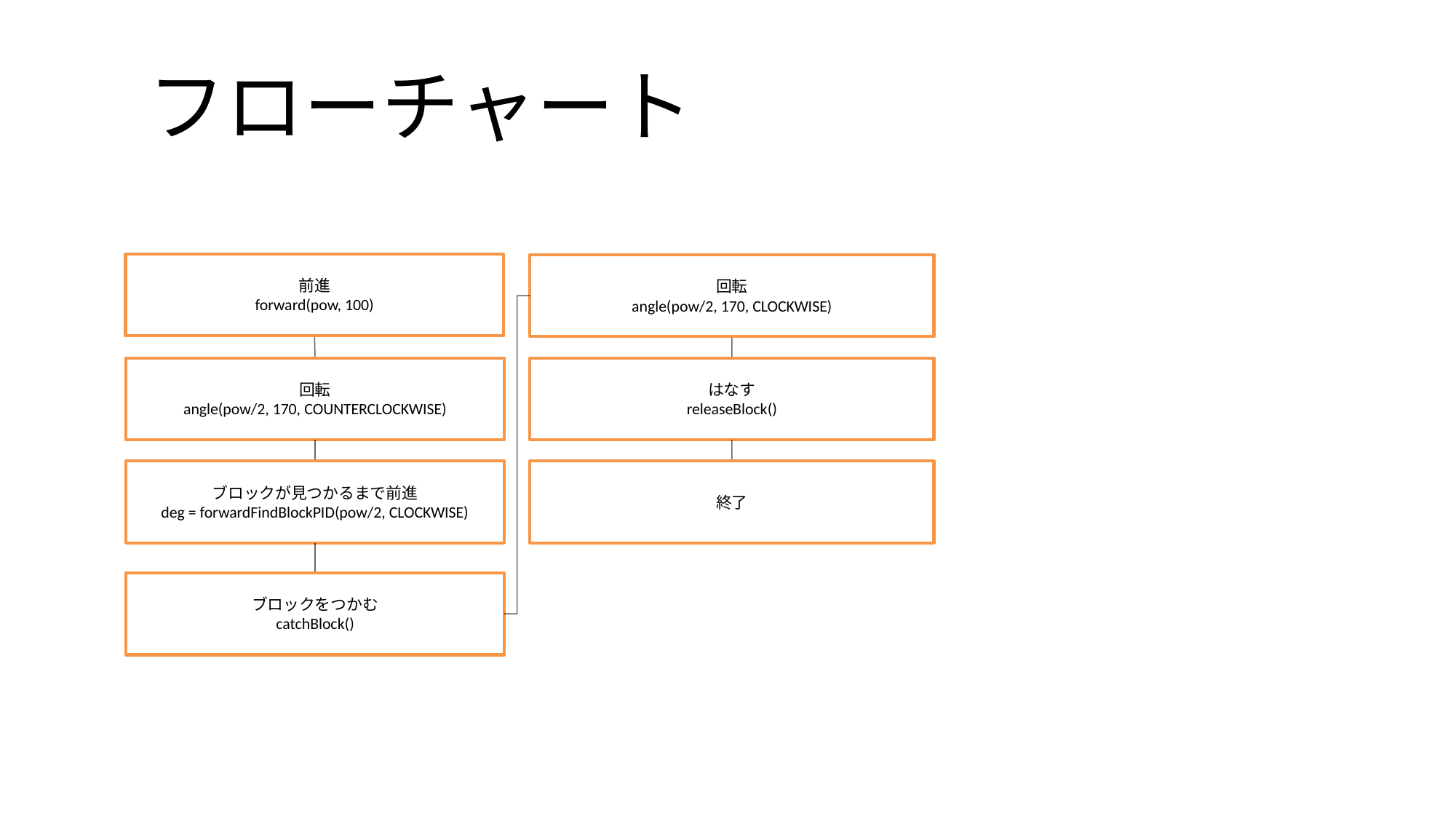

# フローチャート
3つ目
前進
forward(pow, 100)
回転
angle(pow/2, 170, CLOCKWISE)
回転
angle(pow/2, 170, COUNTERCLOCKWISE)
はなす
releaseBlock()
ブロックが見つかるまで前進
deg = forwardFindBlockPID(pow/2, CLOCKWISE)
終了
ブロックをつかむ
catchBlock()